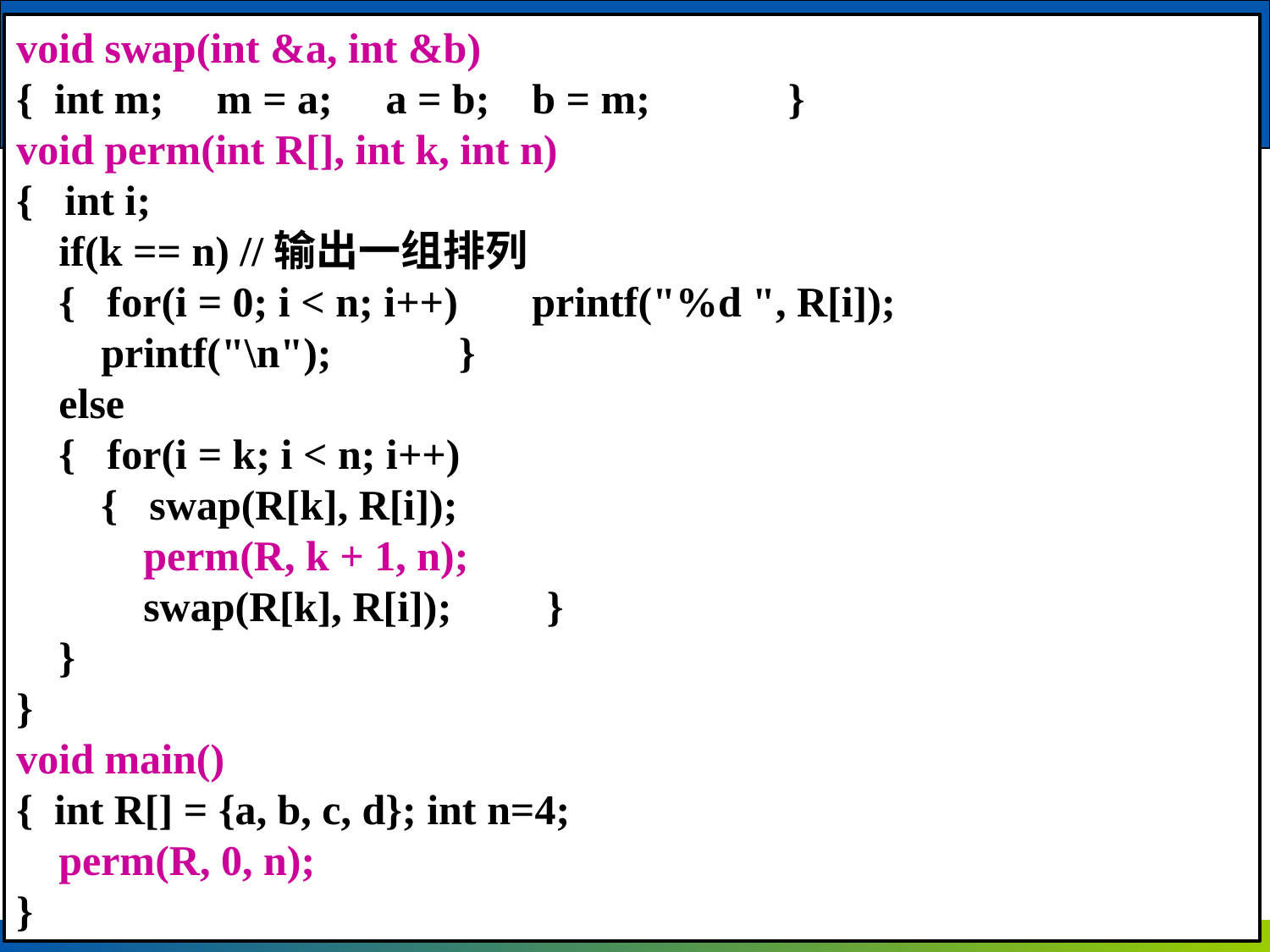

void swap(int &a, int &b)
{  int m;     m = a;     a = b;    b = m;             }
void perm(int R[], int k, int n)
{   int i;
    if(k == n) //输出一组排列
    {   for(i = 0; i < n; i++)       printf("%d ", R[i]);
        printf("\n");            }
    else
    {   for(i = k; i < n; i++)
        {   swap(R[k], R[i]);
            perm(R, k + 1, n);
            swap(R[k], R[i]);         }
    }
}
void main()
{  int R[] = {a, b, c, d}; int n=4;
    perm(R, 0, n);
}